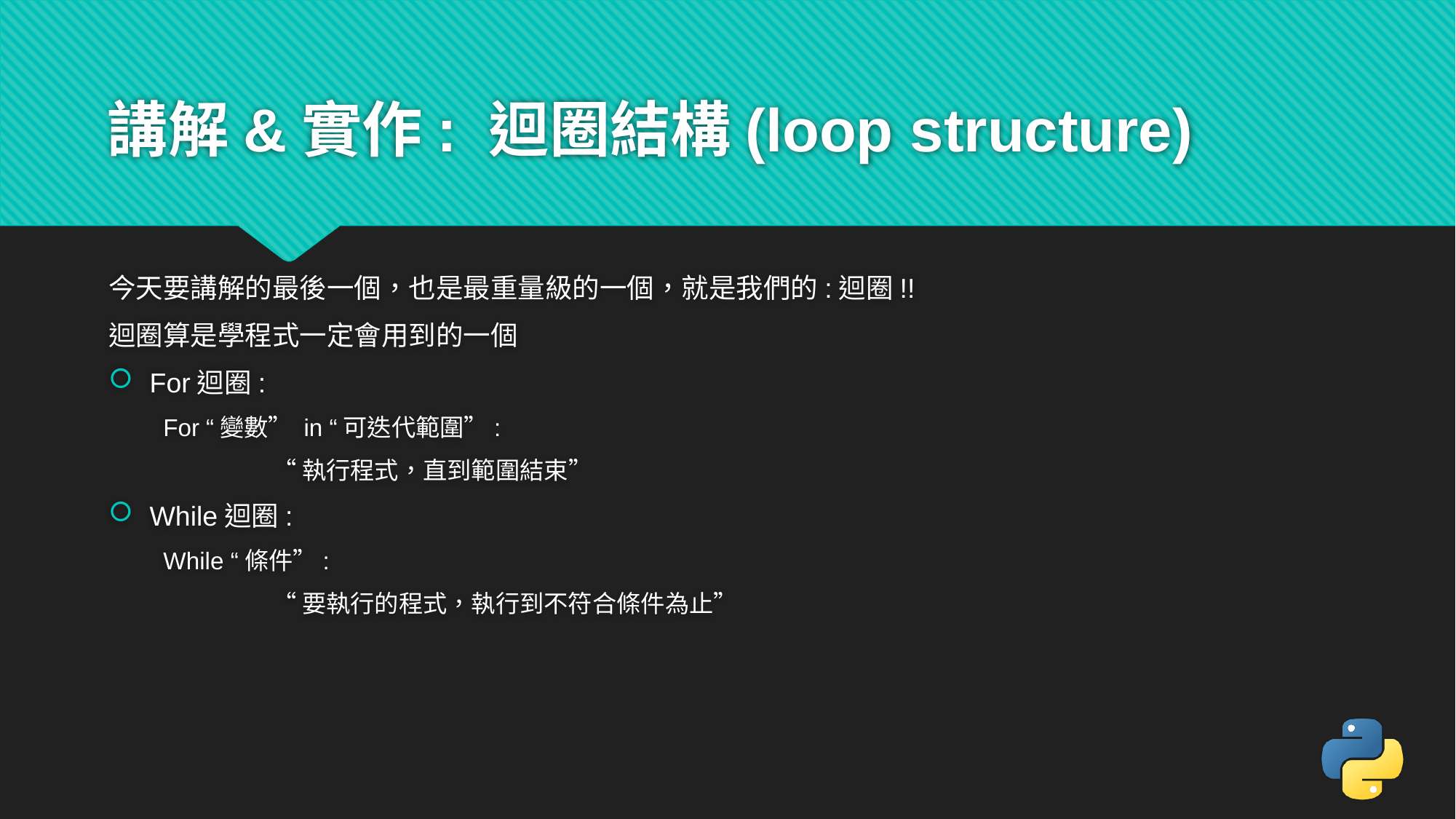

# 講解&實作: 迴圈結構(loop structure)
今天要講解的最後一個，也是最重量級的一個，就是我們的:迴圈!!
迴圈算是學程式一定會用到的一個
For迴圈:
For “變數” in “可迭代範圍”:
	“執行程式，直到範圍結束”
While迴圈:
While “條件”:
	“要執行的程式，執行到不符合條件為止”